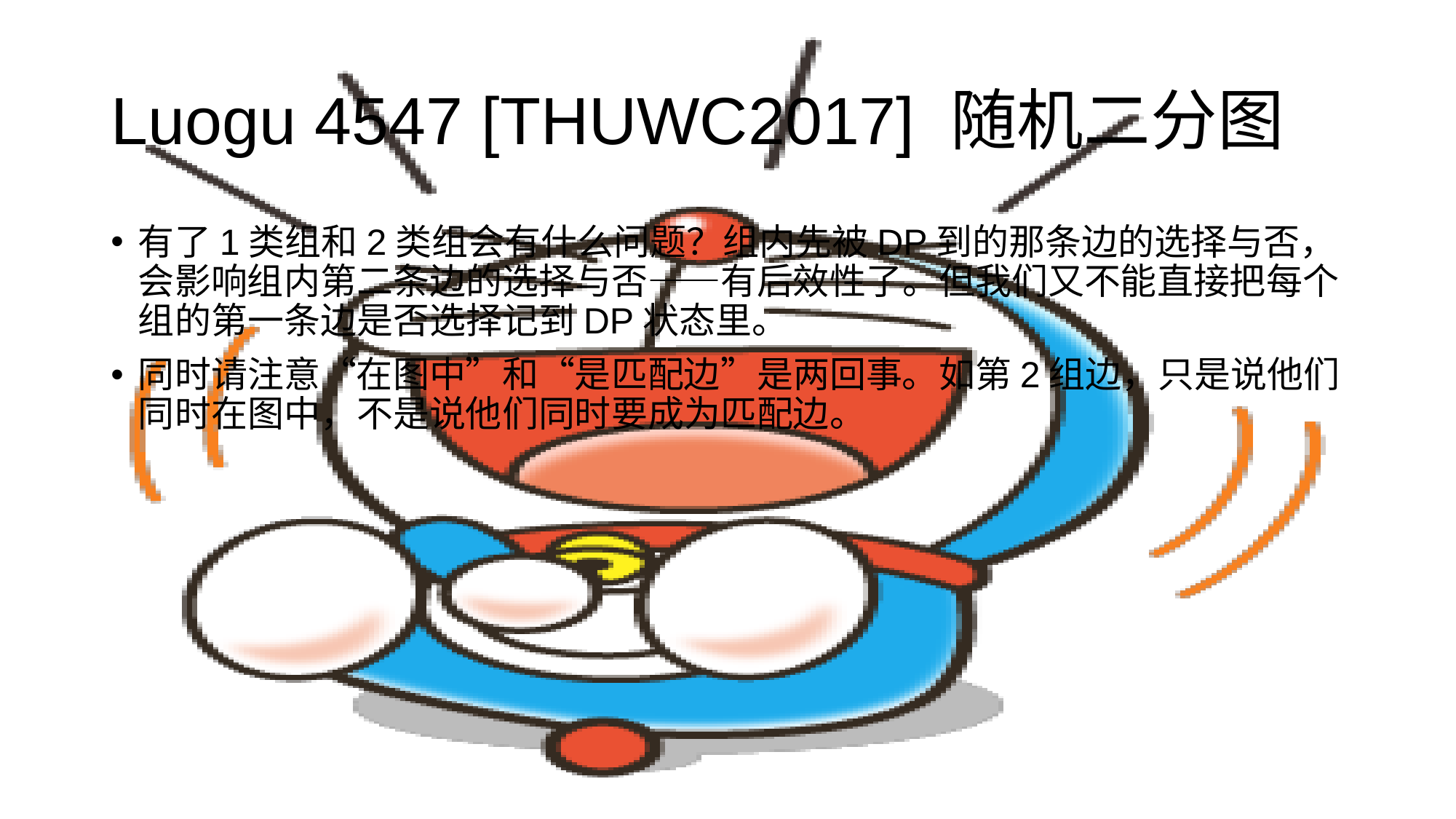

# Luogu 4547 [THUWC2017] 随机二分图
有了1类组和2类组会有什么问题？组内先被DP到的那条边的选择与否，会影响组内第二条边的选择与否——有后效性了。但我们又不能直接把每个组的第一条边是否选择记到DP状态里。
同时请注意“在图中”和“是匹配边”是两回事。如第2组边，只是说他们同时在图中，不是说他们同时要成为匹配边。